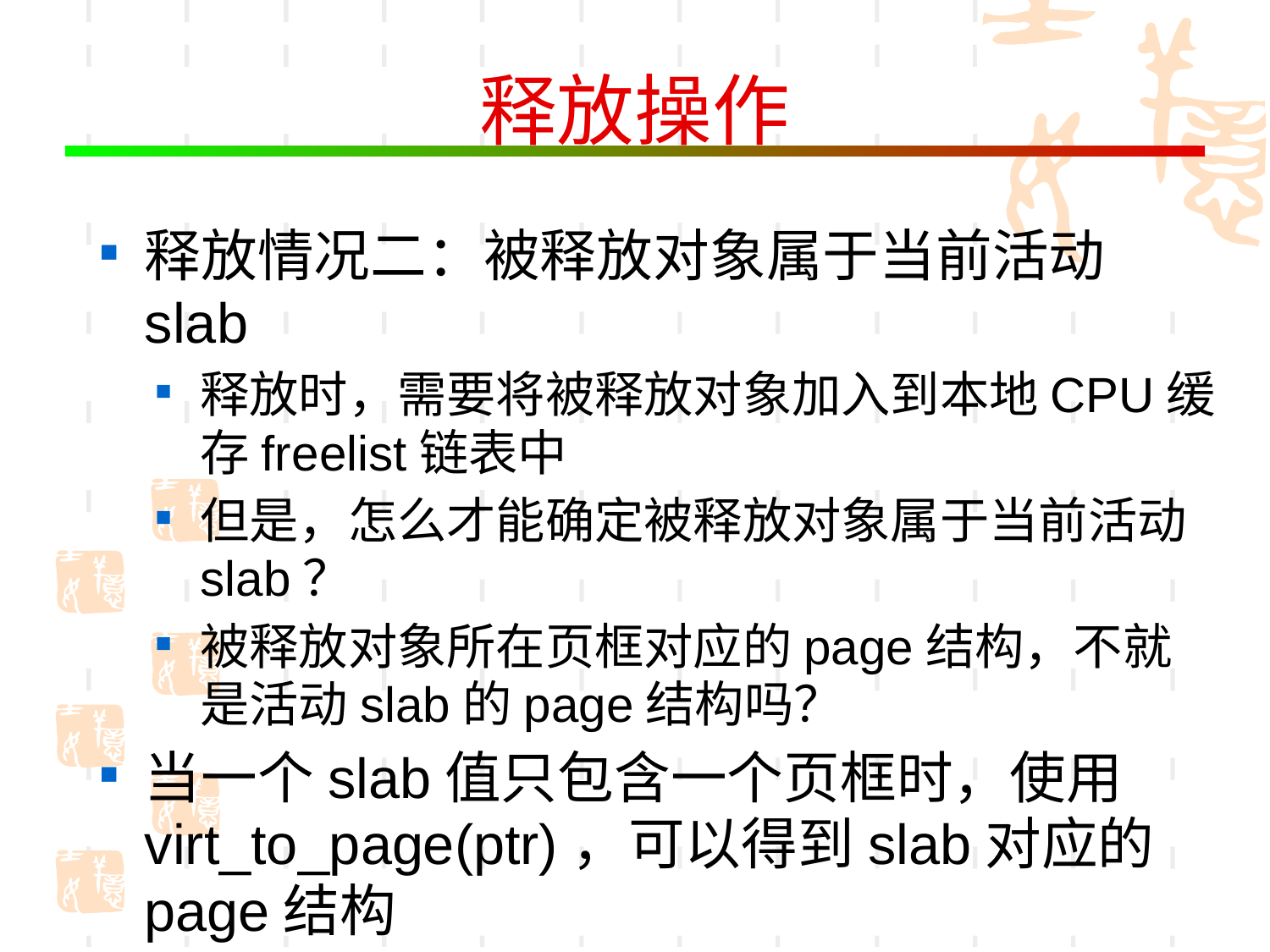

# 释放操作
释放情况二：被释放对象属于当前活动slab
释放时，需要将被释放对象加入到本地CPU缓存freelist链表中
但是，怎么才能确定被释放对象属于当前活动slab？
被释放对象所在页框对应的page结构，不就是活动slab的page结构吗？
当一个slab值只包含一个页框时，使用virt_to_page(ptr)，可以得到slab对应的page结构